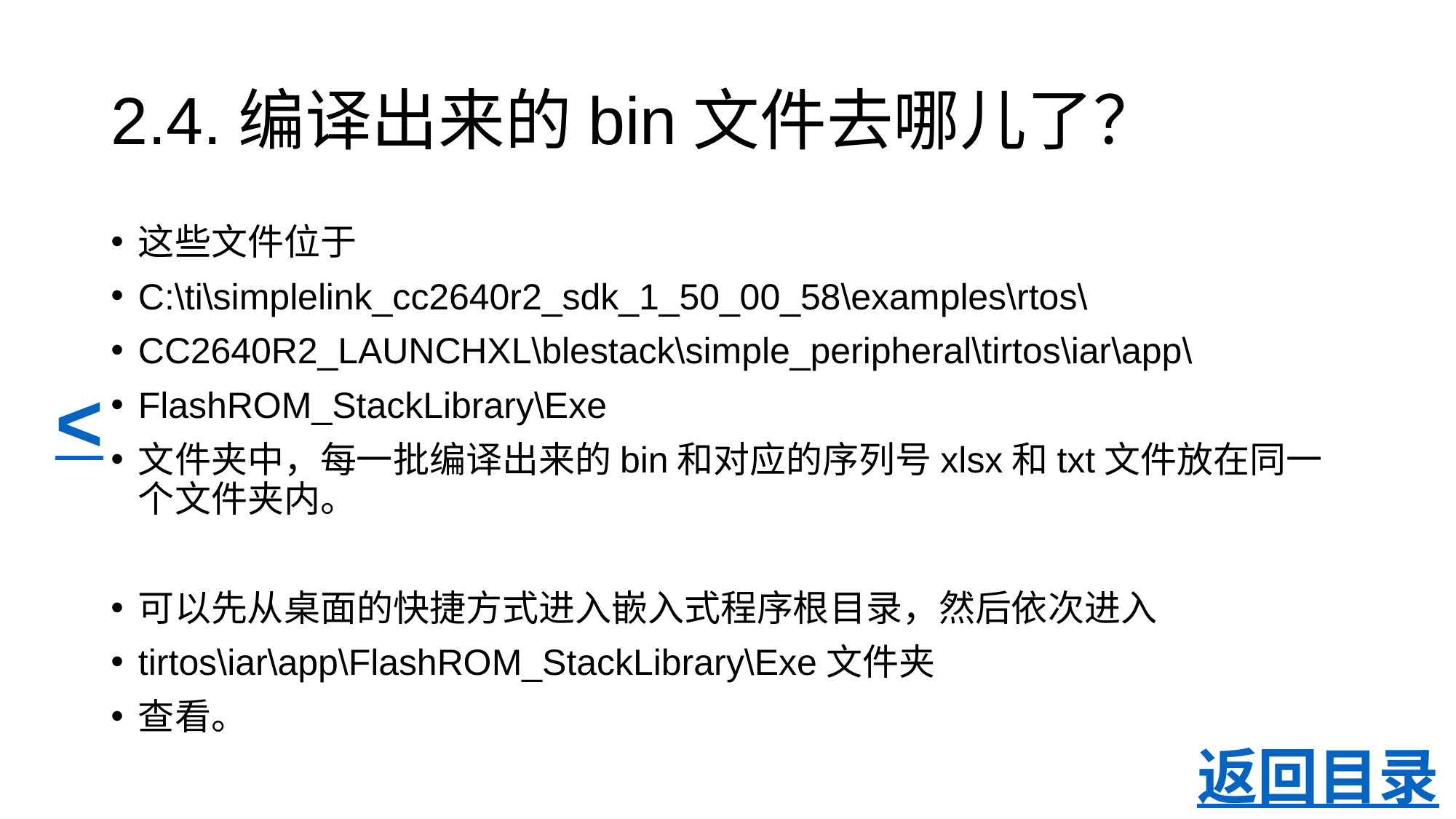

# 2.4.编译出来的bin文件去哪儿了？
这些文件位于
C:\ti\simplelink_cc2640r2_sdk_1_50_00_58\examples\rtos\
CC2640R2_LAUNCHXL\blestack\simple_peripheral\tirtos\iar\app\
FlashROM_StackLibrary\Exe
文件夹中，每一批编译出来的bin和对应的序列号xlsx和txt文件放在同一个文件夹内。

可以先从桌面的快捷方式进入嵌入式程序根目录，然后依次进入
tirtos\iar\app\FlashROM_StackLibrary\Exe文件夹
查看。
<
返回目录